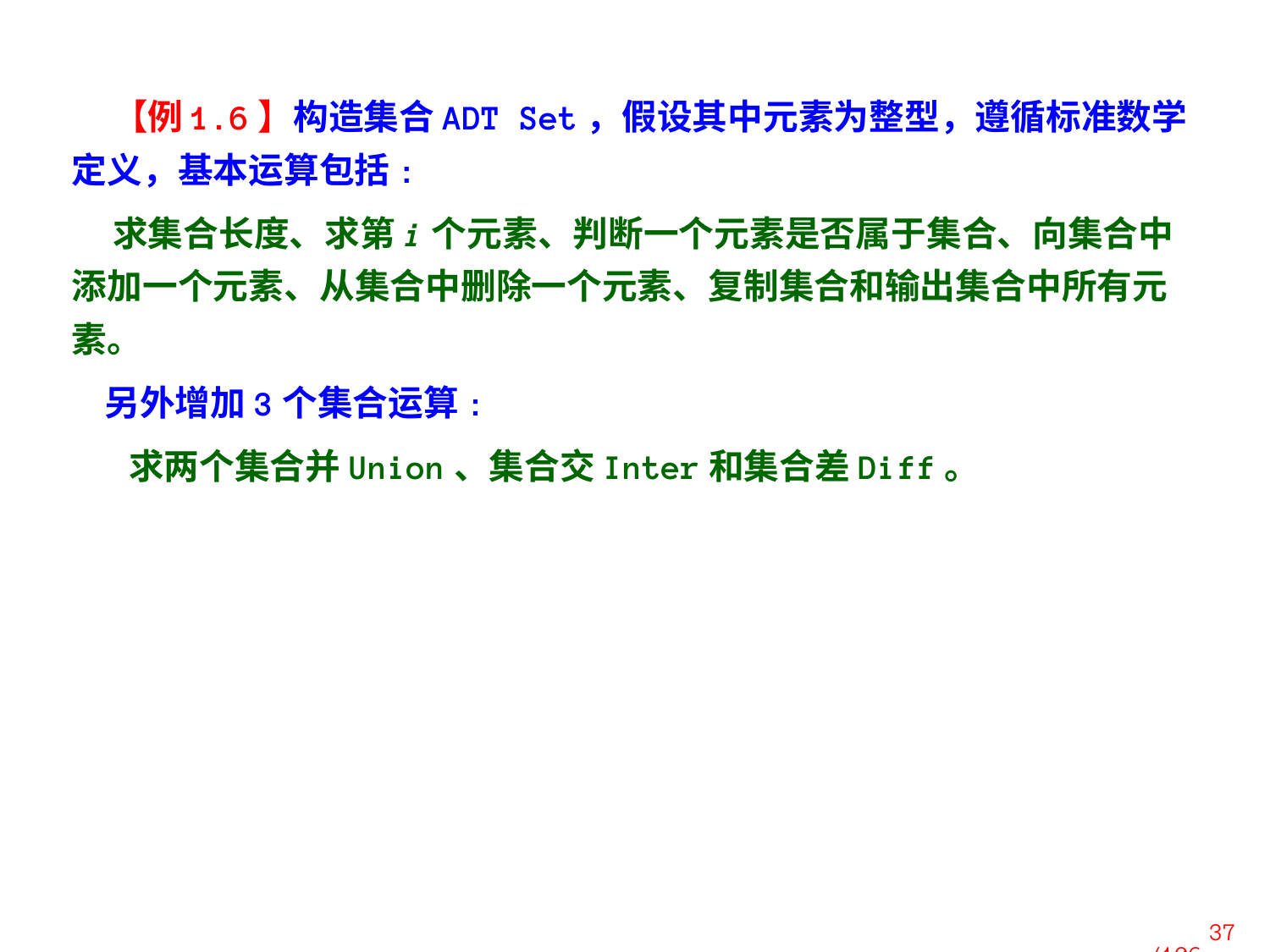

【例1.6】构造集合ADT Set，假设其中元素为整型，遵循标准数学定义，基本运算包括:
    求集合长度、求第i个元素、判断一个元素是否属于集合、向集合中添加一个元素、从集合中删除一个元素、复制集合和输出集合中所有元素。
   另外增加3个集合运算:
      求两个集合并Union、集合交Inter和集合差Diff。
                 37/106